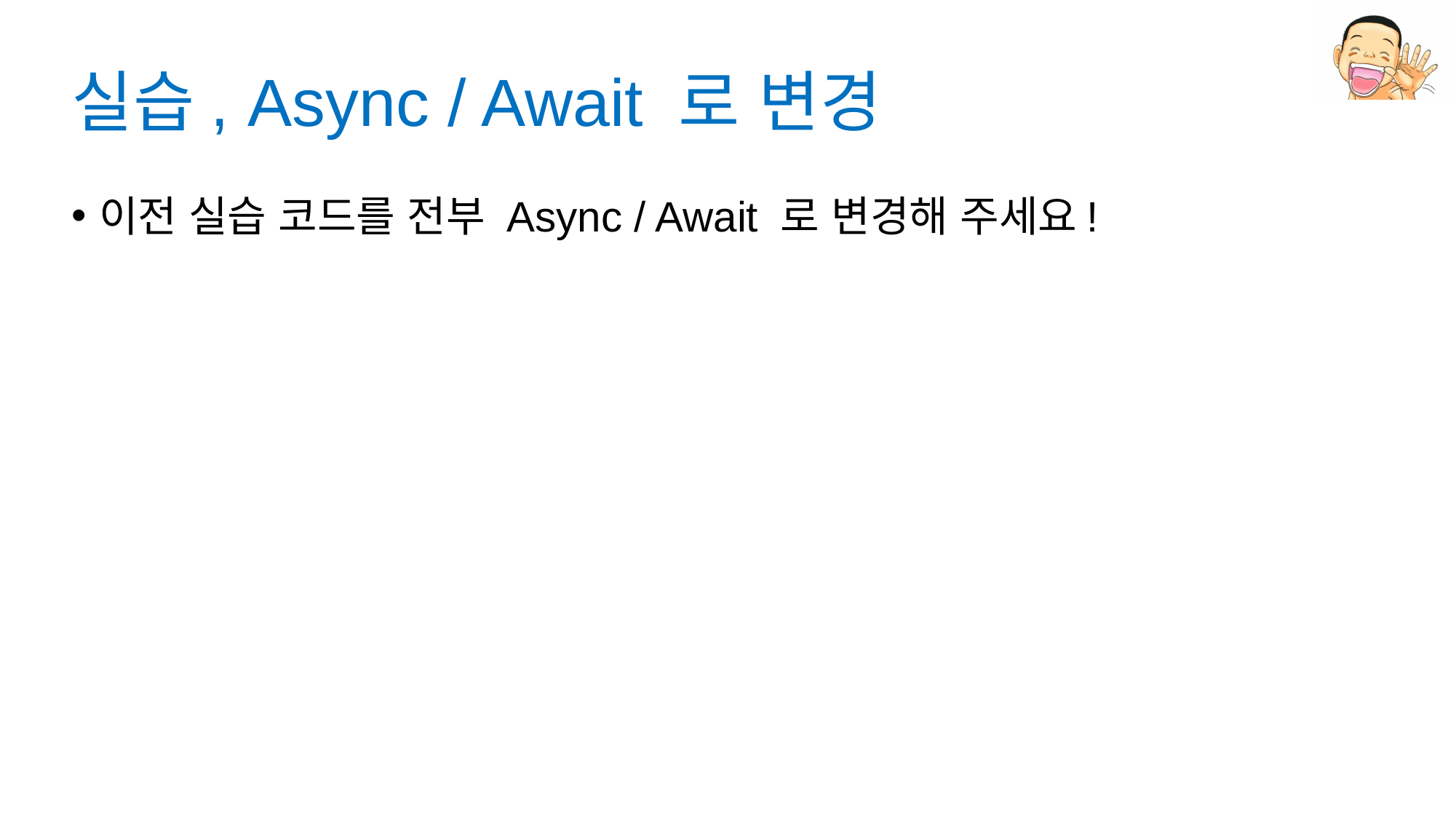

# 실습, Async / Await 로 변경
이전 실습 코드를 전부 Async / Await 로 변경해 주세요!